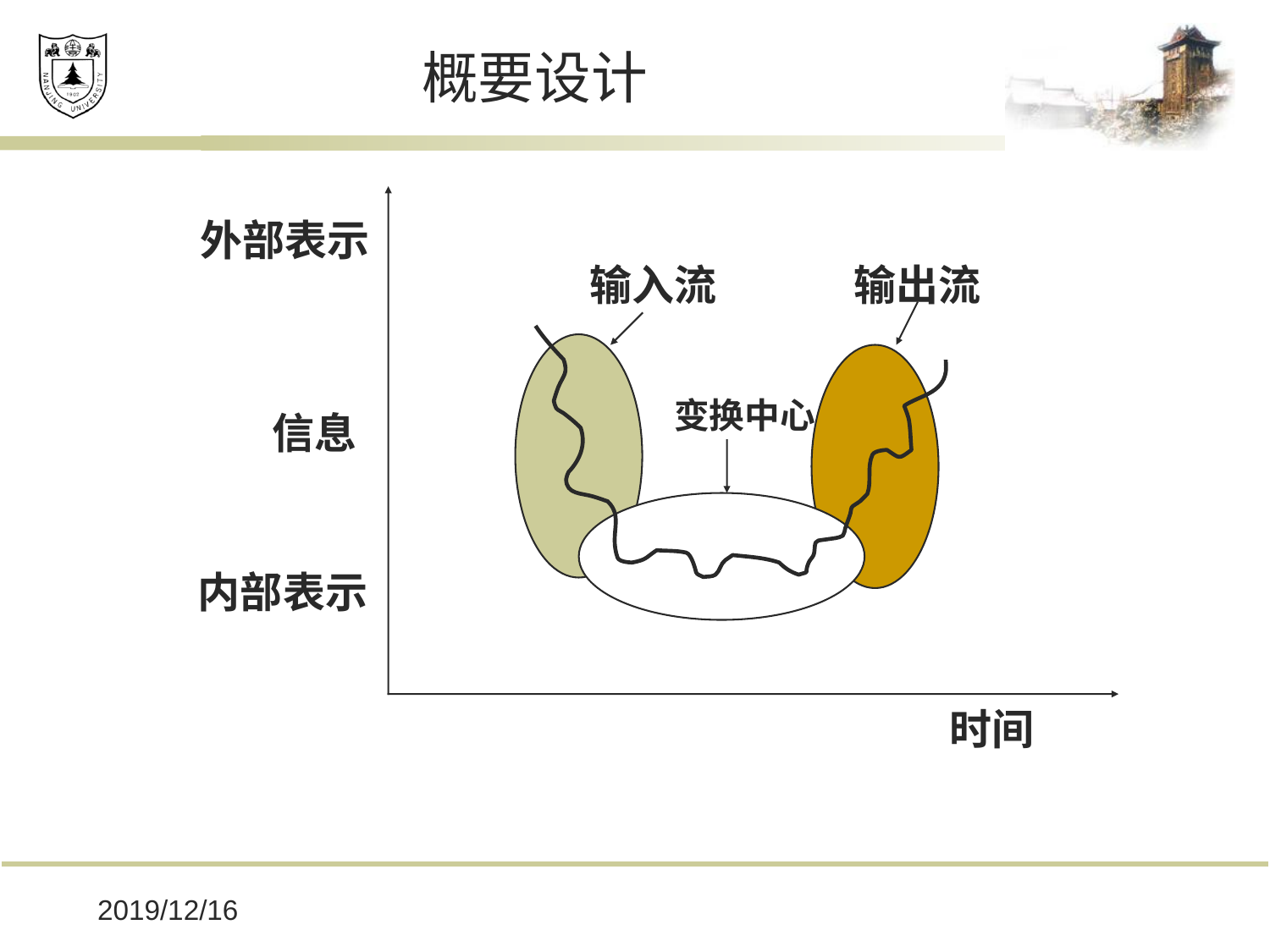

# 概要设计

外部表示
输入流
输出流

变换中心
信息

内部表示

时间
2019/12/16